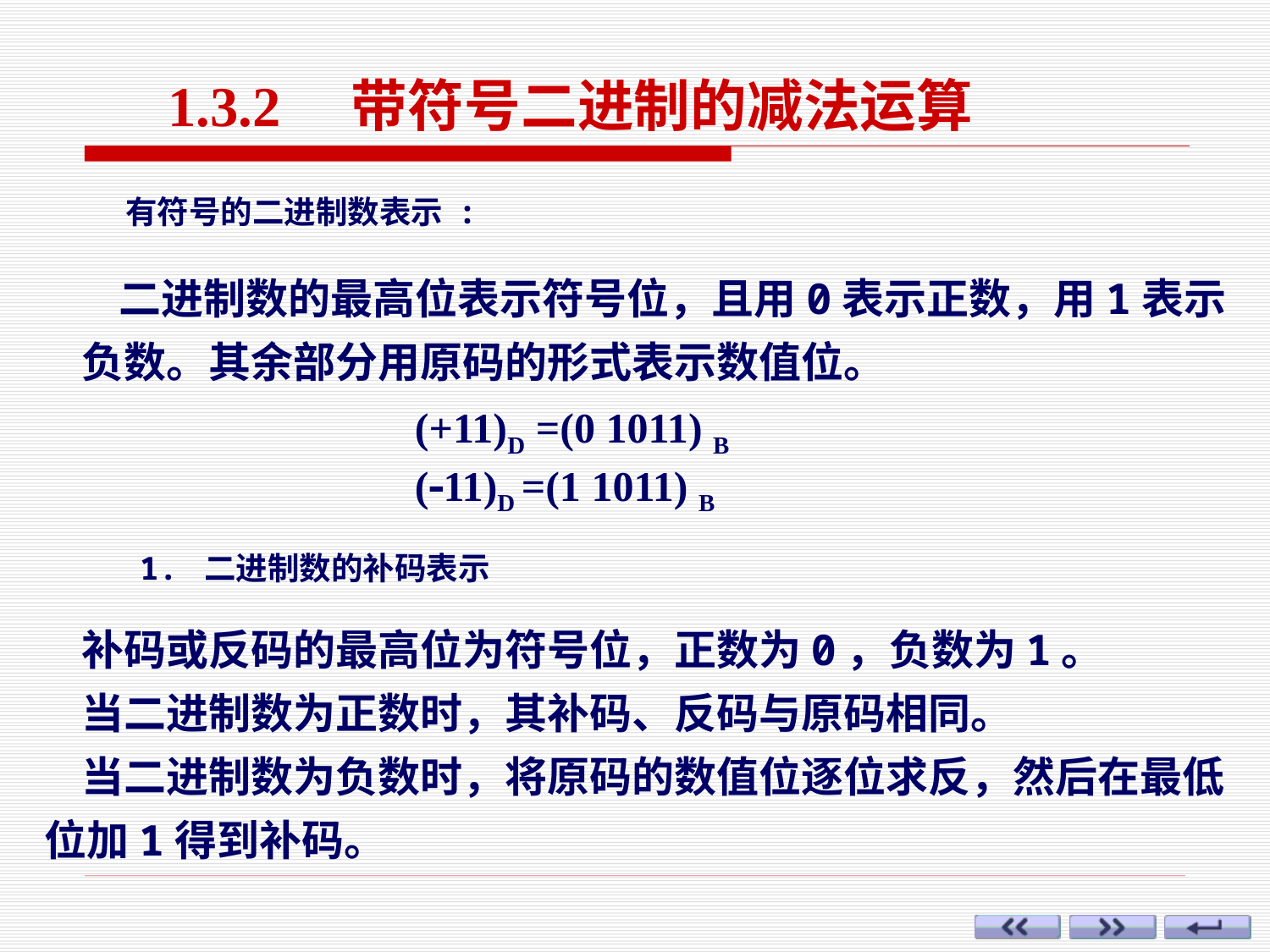

1.3.2　带符号二进制的减法运算
有符号的二进制数表示 :
二进制数的最高位表示符号位，且用0表示正数，用1表示负数。其余部分用原码的形式表示数值位。
(+11)D =(0 1011) B
(−11)D =(1 1011) B
1. 二进制数的补码表示
补码或反码的最高位为符号位，正数为0，负数为1。
当二进制数为正数时，其补码、反码与原码相同。
当二进制数为负数时，将原码的数值位逐位求反，然后在最低位加1得到补码。